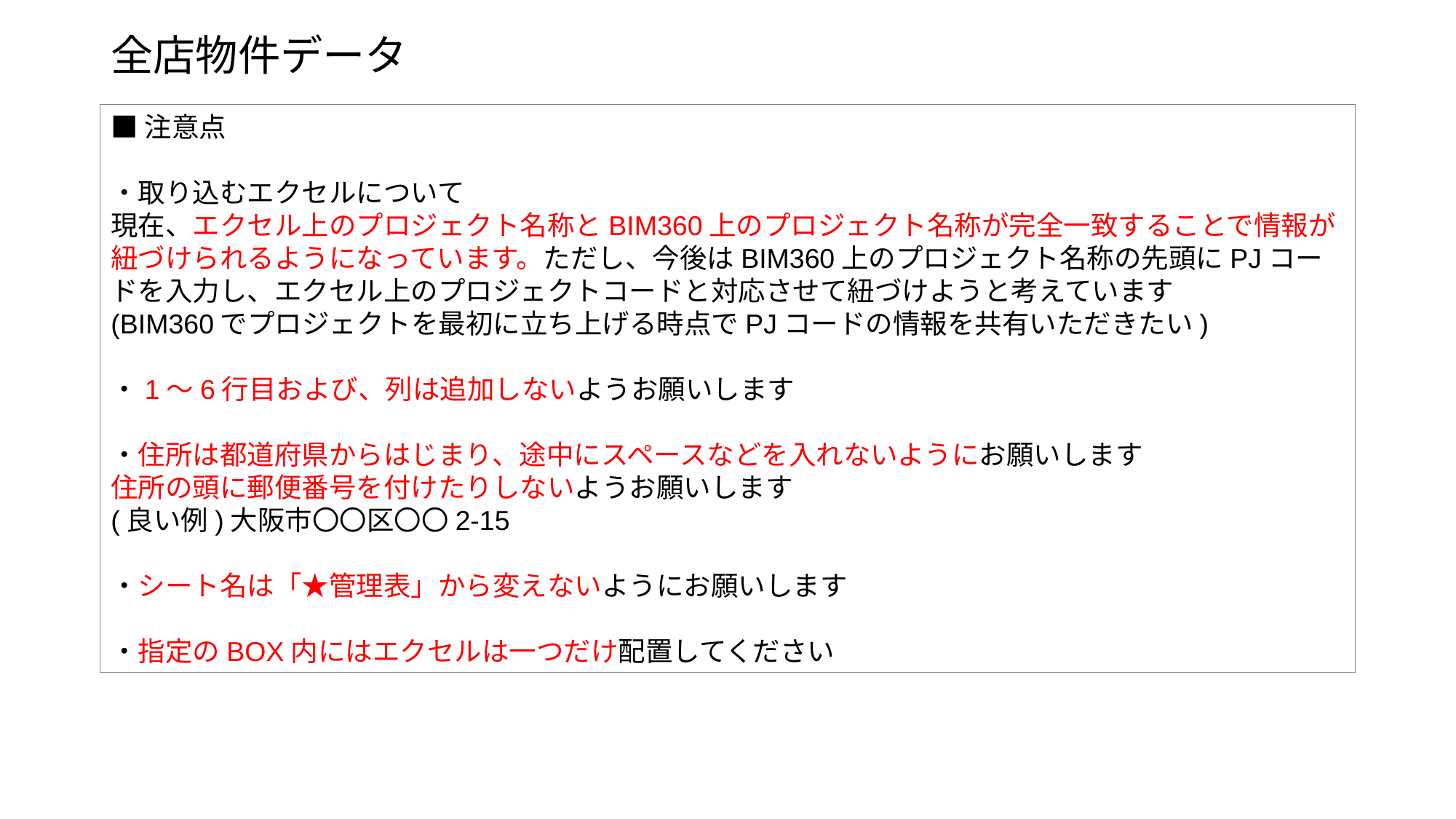

# 全店物件データ
■注意点

・取り込むエクセルについて
現在、エクセル上のプロジェクト名称とBIM360上のプロジェクト名称が完全一致することで情報が紐づけられるようになっています。ただし、今後はBIM360上のプロジェクト名称の先頭にPJコードを入力し、エクセル上のプロジェクトコードと対応させて紐づけようと考えています
(BIM360でプロジェクトを最初に立ち上げる時点でPJコードの情報を共有いただきたい)

・1～6行目および、列は追加しないようお願いします

・住所は都道府県からはじまり、途中にスペースなどを入れないようにお願いします
住所の頭に郵便番号を付けたりしないようお願いします
(良い例)大阪市〇〇区〇〇2-15

・シート名は「★管理表」から変えないようにお願いします

・指定のBOX内にはエクセルは一つだけ配置してください